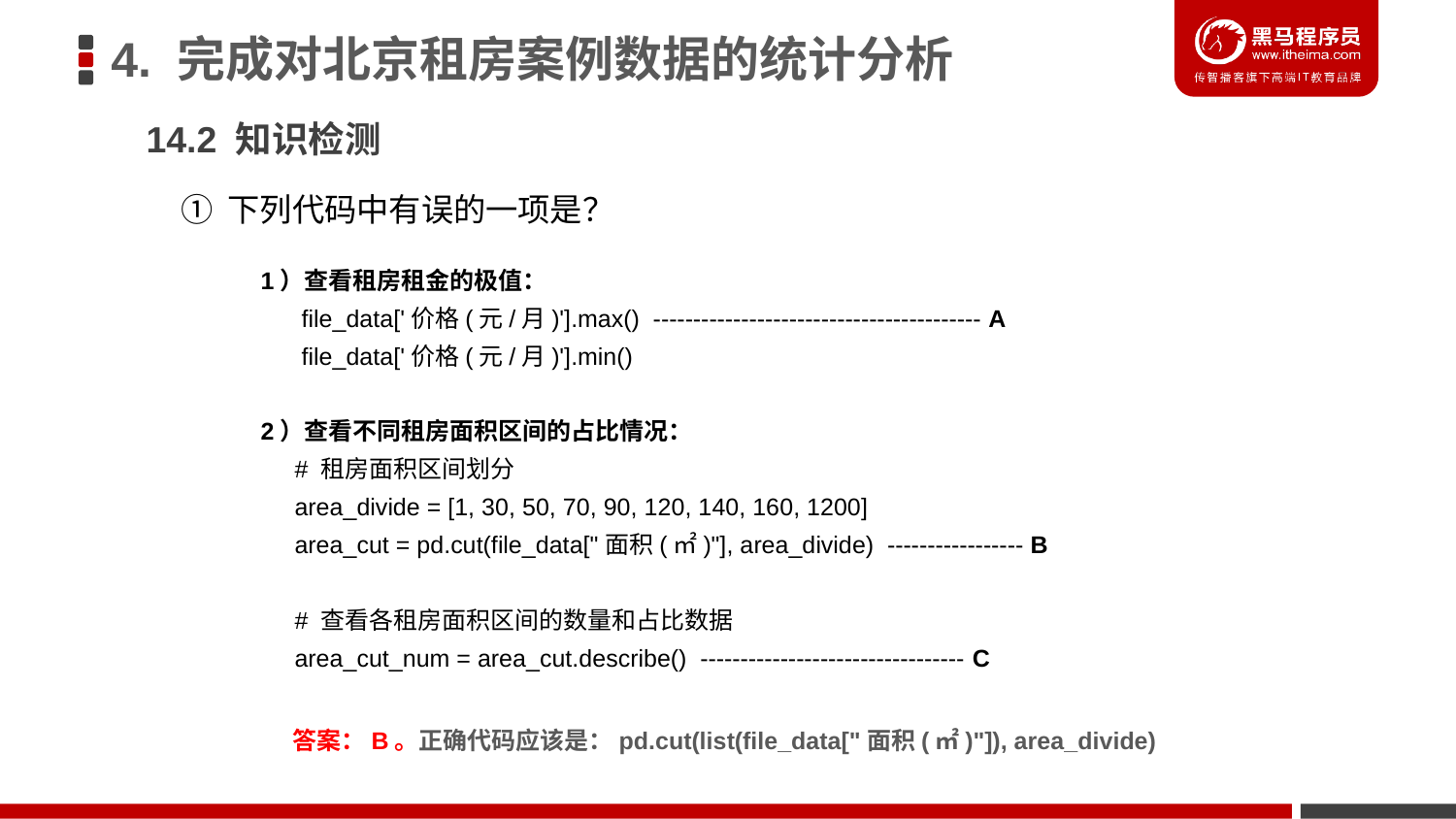

4. 完成对北京租房案例数据的统计分析
14.2 知识检测
① 下列代码中有误的一项是？
1）查看租房租金的极值：
      file_data['价格(元/月)'].max()  ----------------------------------------- A
      file_data['价格(元/月)'].min()

2）查看不同租房面积区间的占比情况：
     # 租房面积区间划分
     area_divide = [1, 30, 50, 70, 90, 120, 140, 160, 1200]
     area_cut = pd.cut(file_data["面积(㎡)"], area_divide)  ----------------- B

     # 查看各租房面积区间的数量和占比数据
     area_cut_num = area_cut.describe()  --------------------------------- C
答案：B。正确代码应该是：pd.cut(list(file_data["面积(㎡)"]), area_divide)